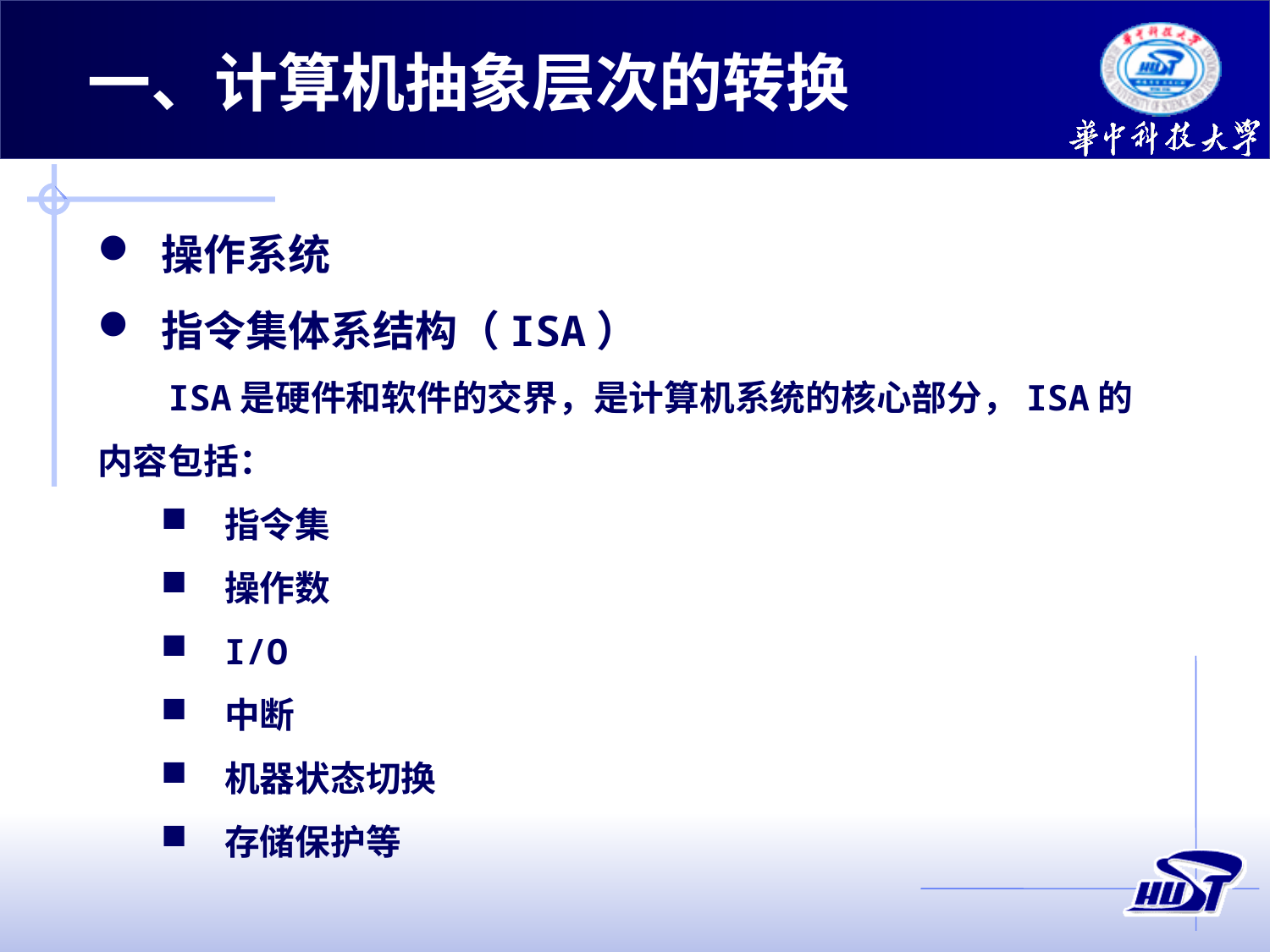

一、计算机抽象层次的转换
操作系统
指令集体系结构（ISA）
ISA是硬件和软件的交界，是计算机系统的核心部分，ISA的内容包括：
指令集
操作数
I/O
中断
机器状态切换
存储保护等